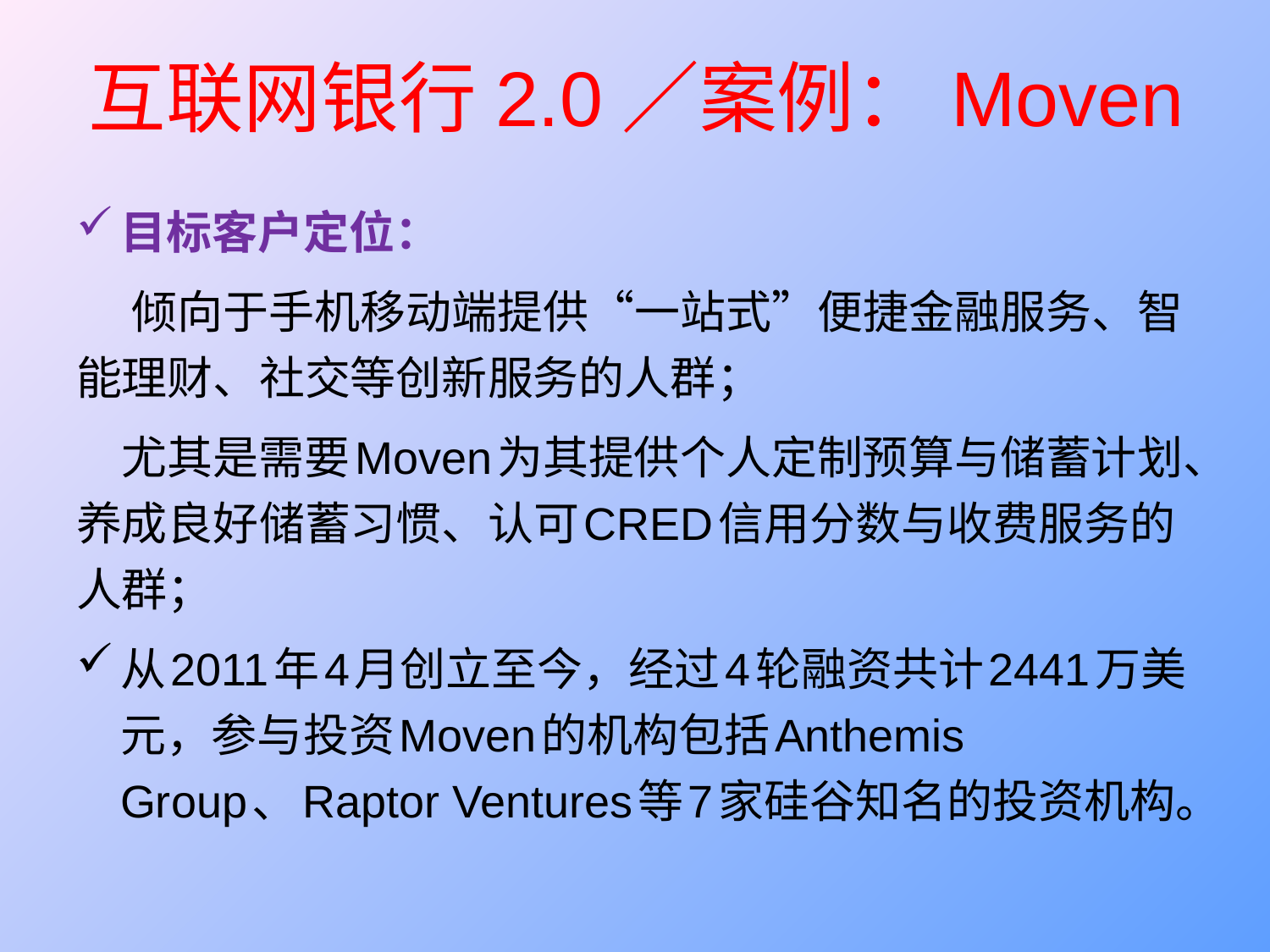

# 互联网银行2.0／案例：Moven
目标客户定位：
     倾向于手机移动端提供“一站式”便捷金融服务、智能理财、社交等创新服务的人群；
    尤其是需要Moven为其提供个人定制预算与储蓄计划、养成良好储蓄习惯、认可CRED信用分数与收费服务的人群；
从2011年4月创立至今，经过4轮融资共计2441万美元，参与投资Moven的机构包括Anthemis Group、Raptor Ventures等7家硅谷知名的投资机构。